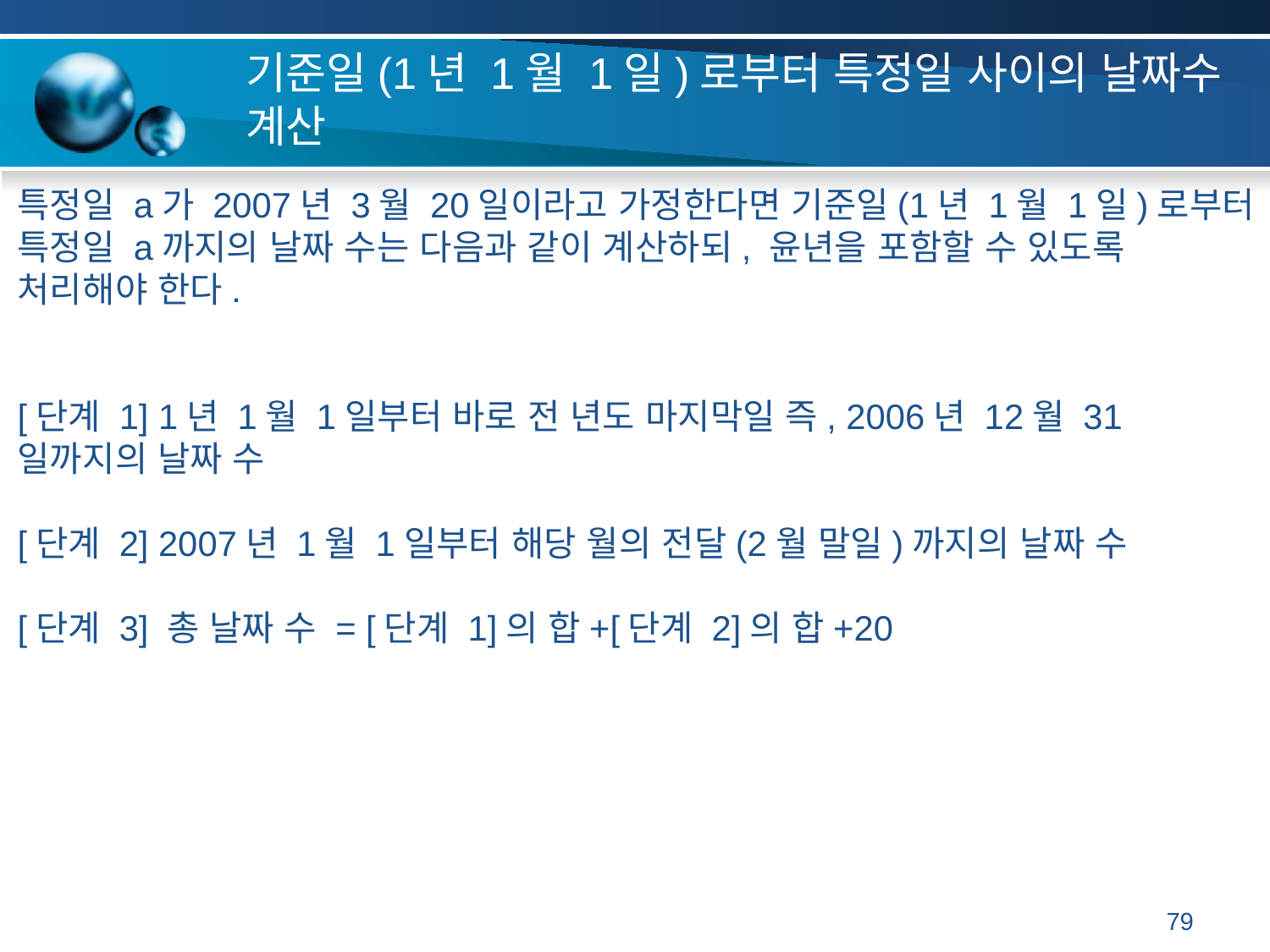

# 기준일(1년 1월 1일)로부터 특정일 사이의 날짜수 계산
특정일 a가 2007년 3월 20일이라고 가정한다면 기준일(1년 1월 1일)로부터 특정일 a까지의 날짜 수는 다음과 같이 계산하되, 윤년을 포함할 수 있도록 처리해야 한다.

[단계 1] 1년 1월 1일부터 바로 전 년도 마지막일 즉, 2006년 12월 31일까지의 날짜 수

[단계 2] 2007년 1월 1일부터 해당 월의 전달(2월 말일)까지의 날짜 수

[단계 3] 총 날짜 수 = [단계 1]의 합+[단계 2]의 합+20
79